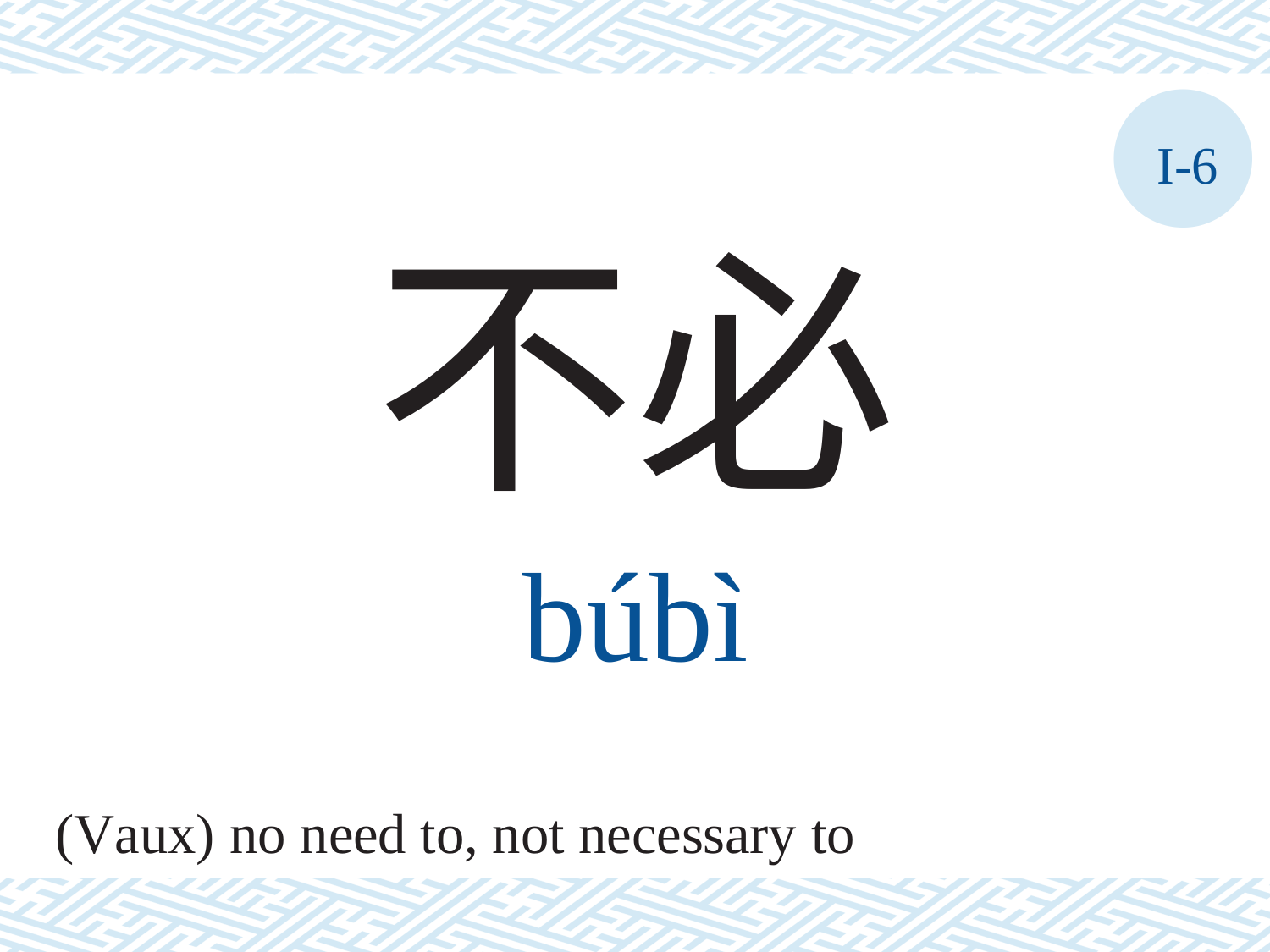

I-6
不必
búbì
(Vaux) no need to, not necessary to